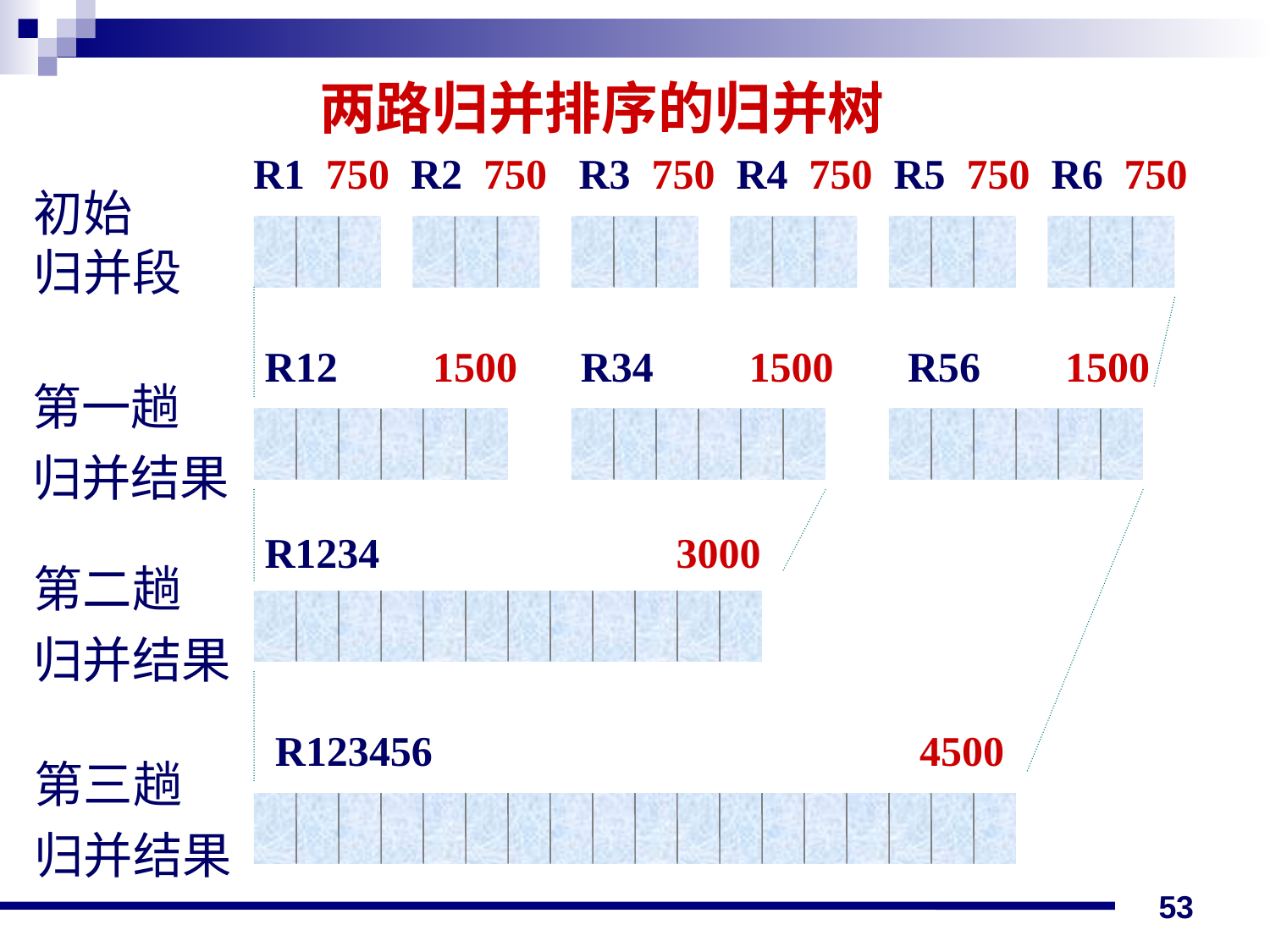

两路归并排序的归并树
R1  750  R2  750   R3  750  R4  750  R5  750  R6  750
初始
归并段

R12         1500      R34         1500       R56        1500
第一趟
归并结果

R1234                            3000
第二趟
归并结果

R123456                                              4500
第三趟
归并结果

53